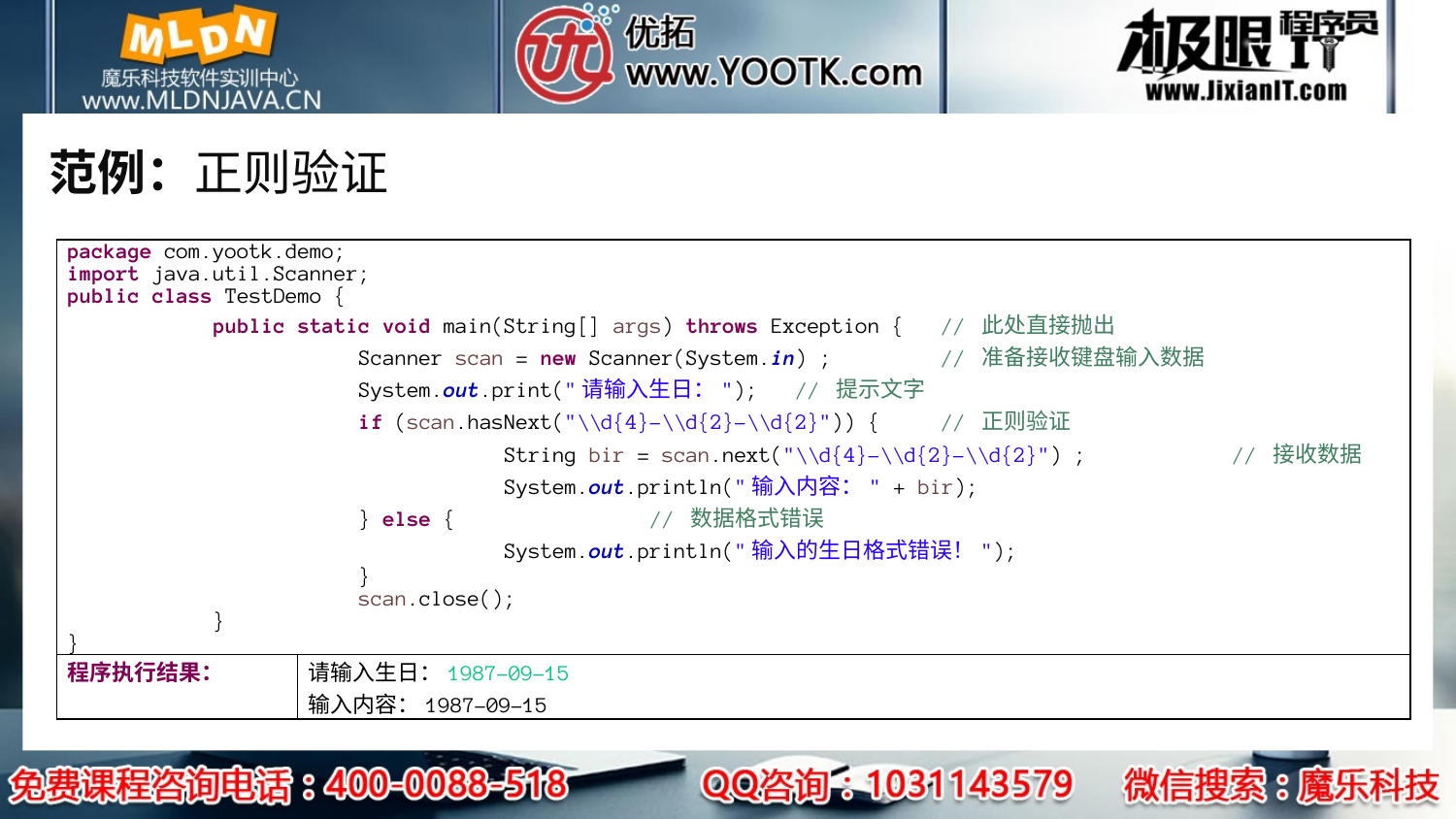

# 范例：正则验证
| package com.yootk.demo; import java.util.Scanner; public class TestDemo { public static void main(String[] args) throws Exception { // 此处直接抛出 Scanner scan = new Scanner(System.in) ; // 准备接收键盘输入数据 System.out.print("请输入生日："); // 提示文字 if (scan.hasNext("\\d{4}-\\d{2}-\\d{2}")) { // 正则验证 String bir = scan.next("\\d{4}-\\d{2}-\\d{2}") ; // 接收数据 System.out.println("输入内容：" + bir); } else { // 数据格式错误 System.out.println("输入的生日格式错误！"); } scan.close(); } } |  |
| --- | --- |
| 程序执行结果： | 请输入生日：1987-09-15 输入内容：1987-09-15 |